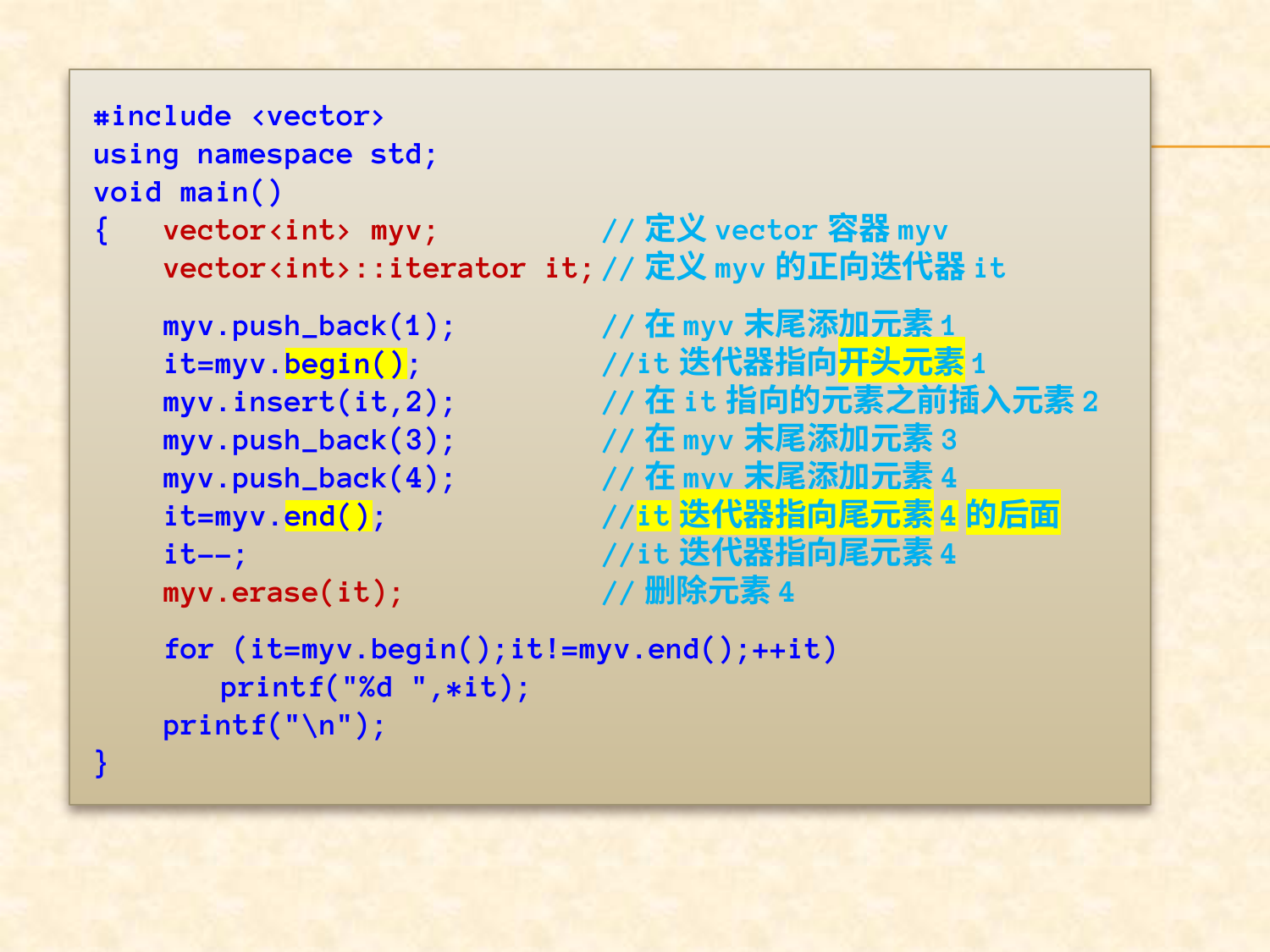

#include <vector>
using namespace std;
void main()
{   vector<int> myv;		//定义vector容器myv
    vector<int>::iterator it;	//定义myv的正向迭代器it
    myv.push_back(1);		//在myv末尾添加元素1
    it=myv.begin();		//it迭代器指向开头元素1
    myv.insert(it,2);		//在it指向的元素之前插入元素2
    myv.push_back(3);		//在myv末尾添加元素3
    myv.push_back(4);		//在myv末尾添加元素4
    it=myv.end();		//it迭代器指向尾元素4的后面
    it--;			//it迭代器指向尾元素4
    myv.erase(it);		//删除元素4
    for (it=myv.begin();it!=myv.end();++it)
	printf("%d ",*it);
    printf("\n");
}